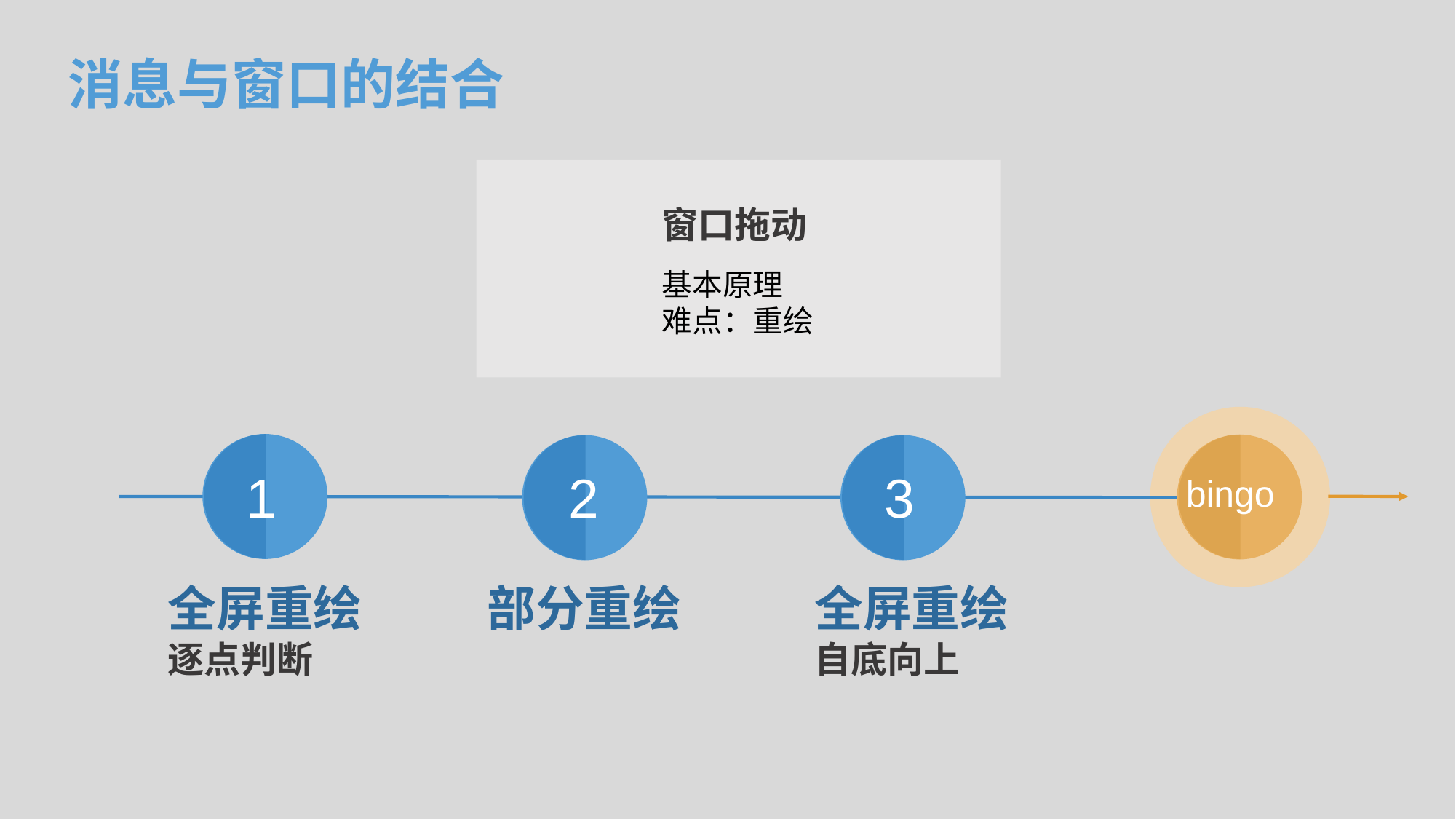

消息与窗口的结合

窗口拖动

基本原理
难点：重绘

1
2
3
bingo

部分重绘
全屏重绘
自底向上
全屏重绘
逐点判断